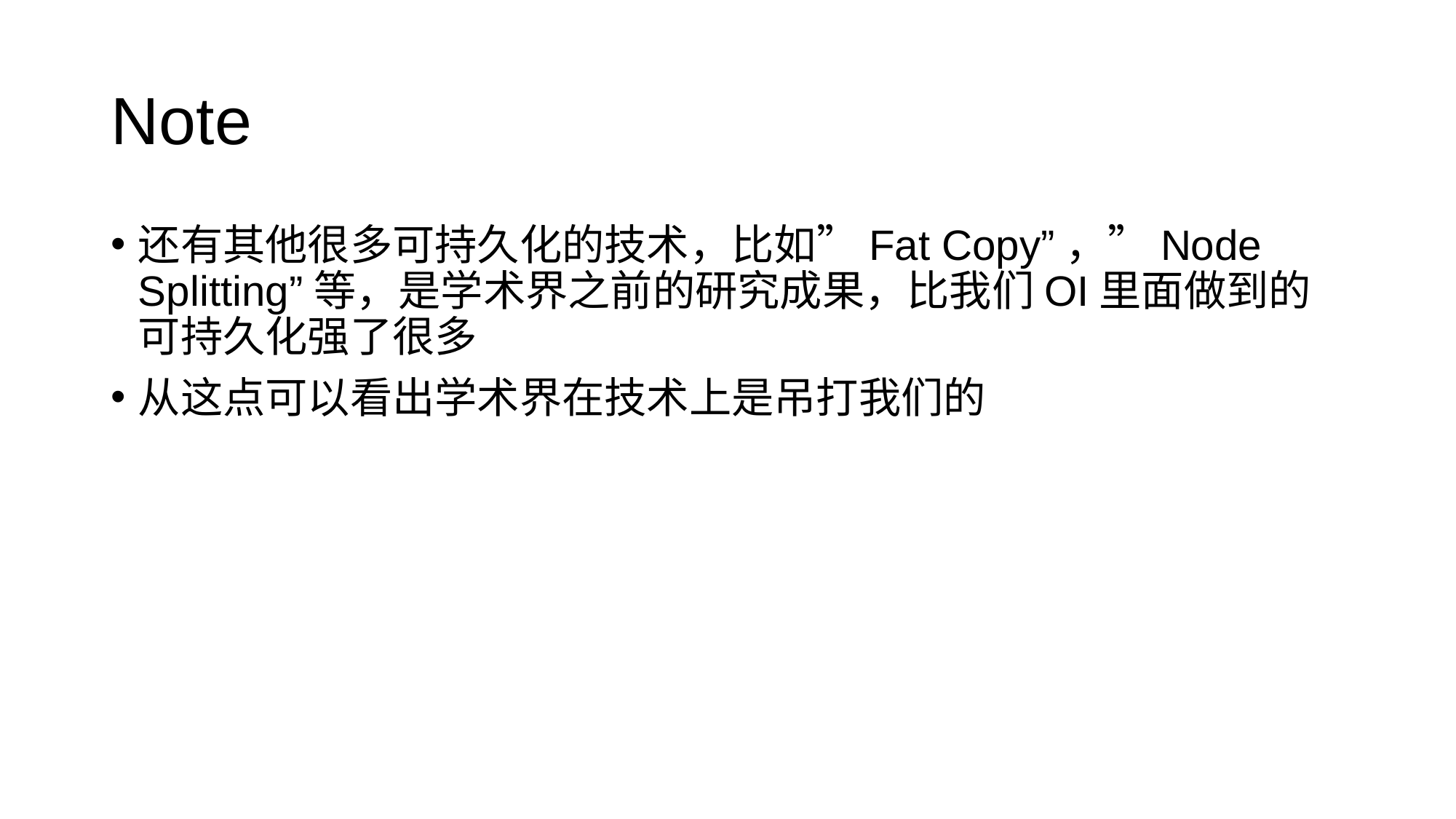

# Note
还有其他很多可持久化的技术，比如”Fat Copy”，”Node Splitting”等，是学术界之前的研究成果，比我们OI里面做到的可持久化强了很多
从这点可以看出学术界在技术上是吊打我们的